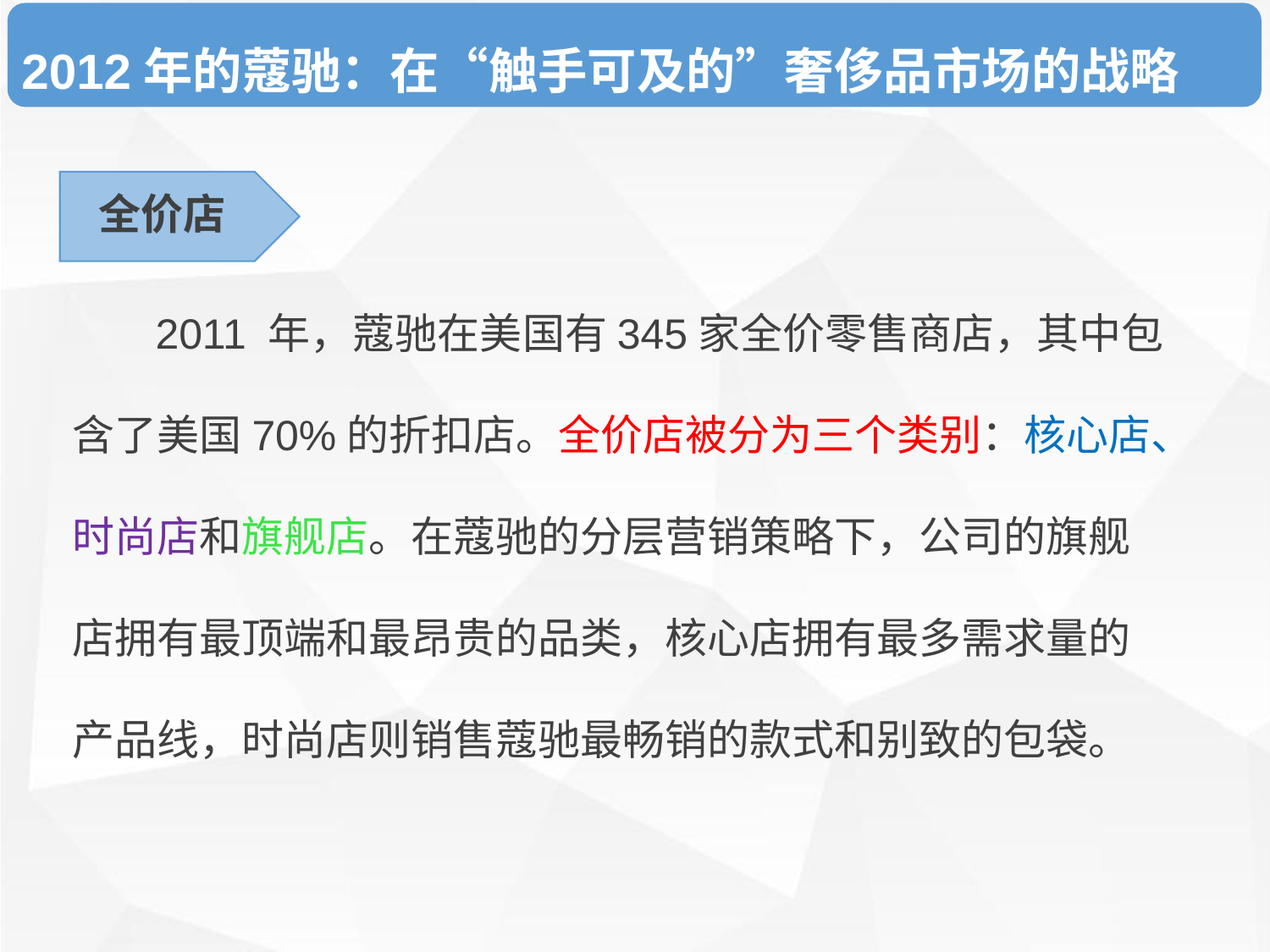

2012年的蔻驰：在“触手可及的”奢侈品市场的战略

全价店

       2011 年，蔻驰在美国有345家全价零售商店，其中包含了美国70%的折扣店。全价店被分为三个类别：核心店、时尚店和旗舰店。在蔻驰的分层营销策略下，公司的旗舰店拥有最顶端和最昂贵的品类，核心店拥有最多需求量的产品线，时尚店则销售蔻驰最畅销的款式和别致的包袋。